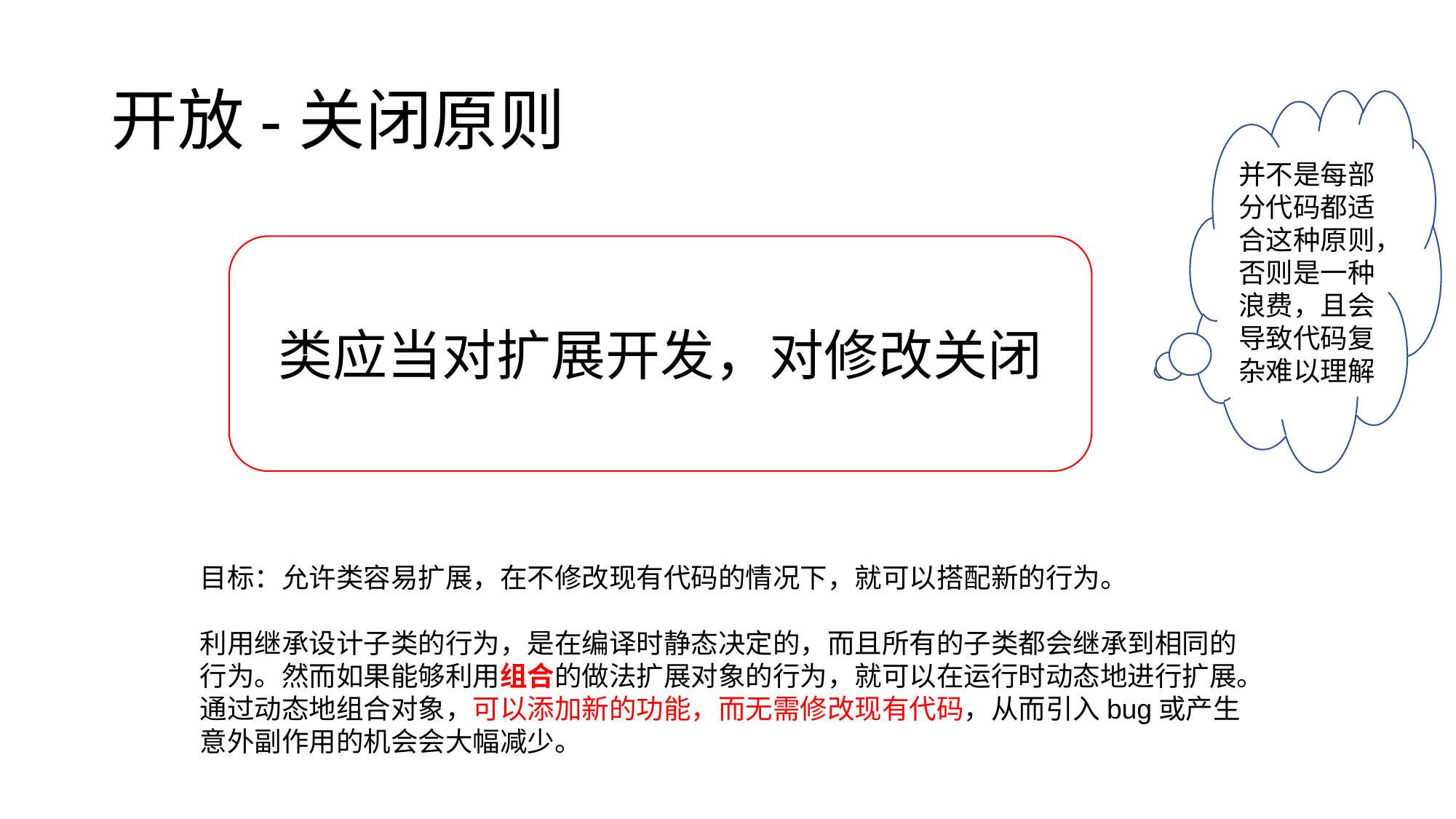

# 开放-关闭原则
并不是每部分代码都适合这种原则，否则是一种浪费，且会导致代码复杂难以理解
类应当对扩展开发，对修改关闭
目标：允许类容易扩展，在不修改现有代码的情况下，就可以搭配新的行为。

利用继承设计子类的行为，是在编译时静态决定的，而且所有的子类都会继承到相同的行为。然而如果能够利用组合的做法扩展对象的行为，就可以在运行时动态地进行扩展。通过动态地组合对象，可以添加新的功能，而无需修改现有代码，从而引入bug或产生意外副作用的机会会大幅减少。